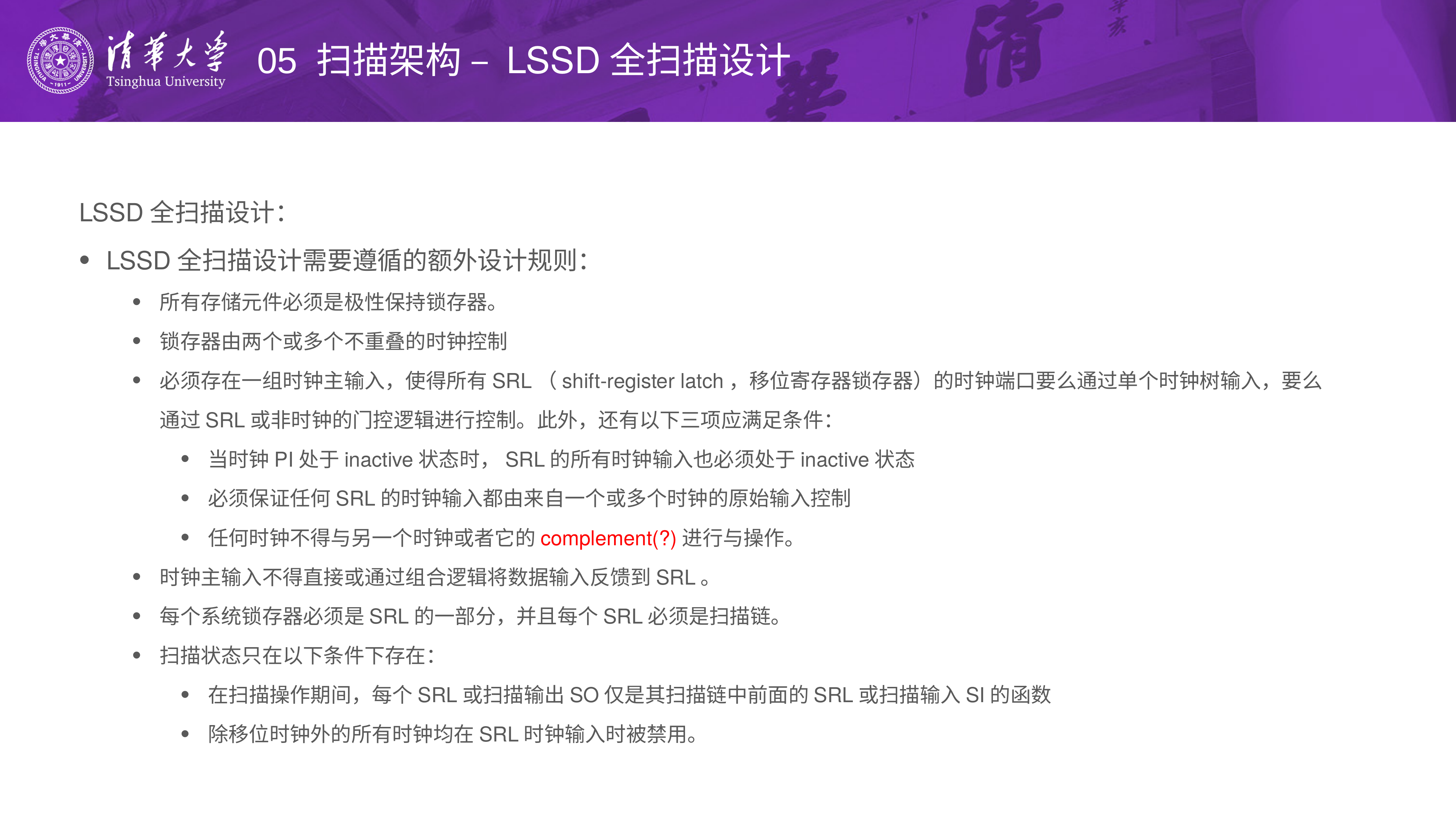

# 05 扫描架构 – LSSD全扫描设计
LSSD全扫描设计：
LSSD全扫描设计需要遵循的额外设计规则：
所有存储元件必须是极性保持锁存器。
锁存器由两个或多个不重叠的时钟控制
必须存在一组时钟主输入，使得所有SRL（shift-register latch，移位寄存器锁存器）的时钟端口要么通过单个时钟树输入，要么通过SRL或非时钟的门控逻辑进行控制。此外，还有以下三项应满足条件：
当时钟PI处于inactive状态时，SRL的所有时钟输入也必须处于inactive状态
必须保证任何SRL的时钟输入都由来自一个或多个时钟的原始输入控制
任何时钟不得与另一个时钟或者它的complement(?)进行与操作。
时钟主输入不得直接或通过组合逻辑将数据输入反馈到SRL。
每个系统锁存器必须是SRL的一部分，并且每个SRL必须是扫描链。
扫描状态只在以下条件下存在：
在扫描操作期间，每个SRL或扫描输出SO仅是其扫描链中前面的SRL或扫描输入SI的函数
除移位时钟外的所有时钟均在SRL时钟输入时被禁用。